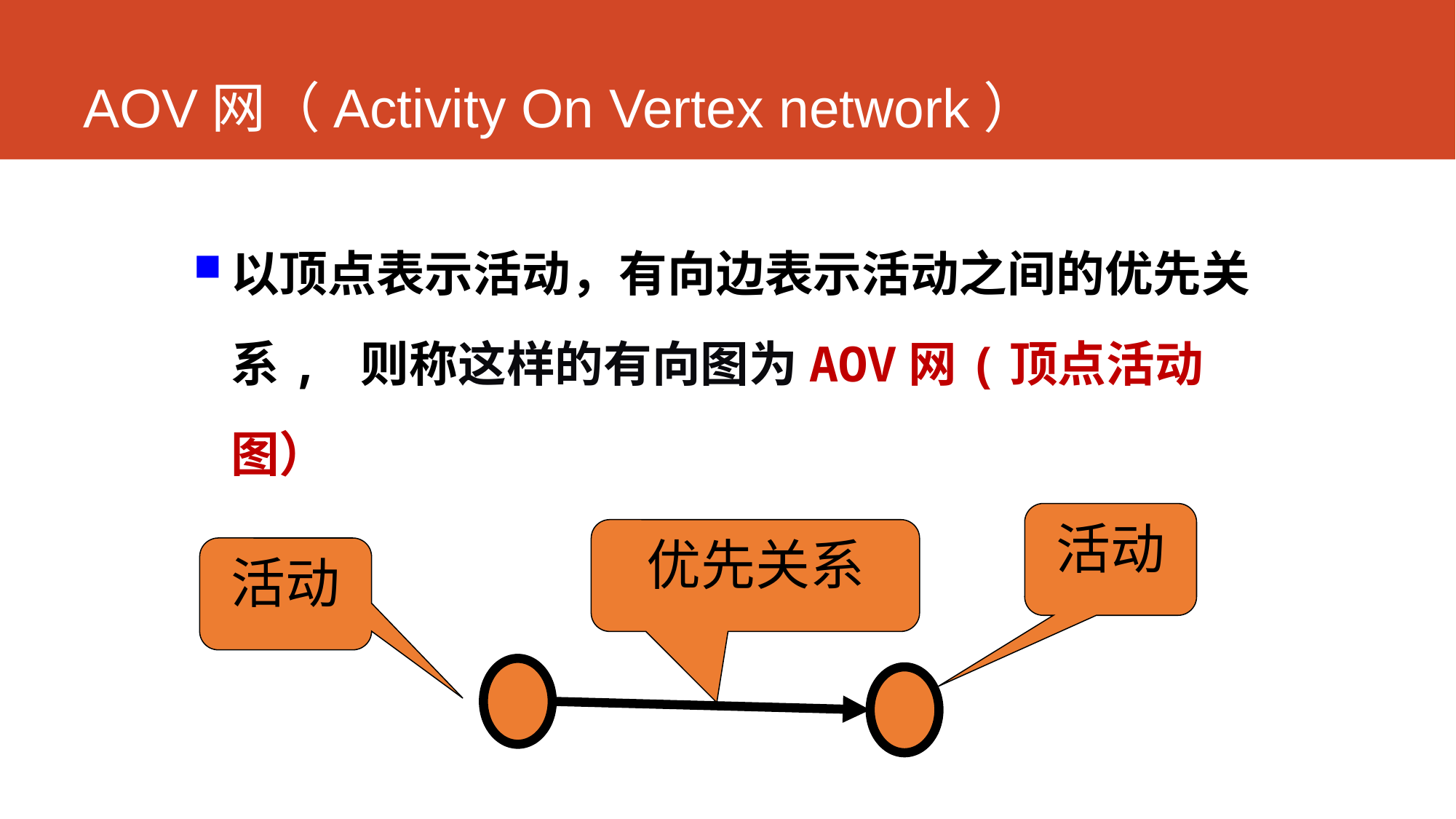

# AOV网（Activity On Vertex network）

以顶点表示活动，有向边表示活动之间的优先关系, 则称这样的有向图为AOV网(顶点活动图）

活动
优先关系
活动